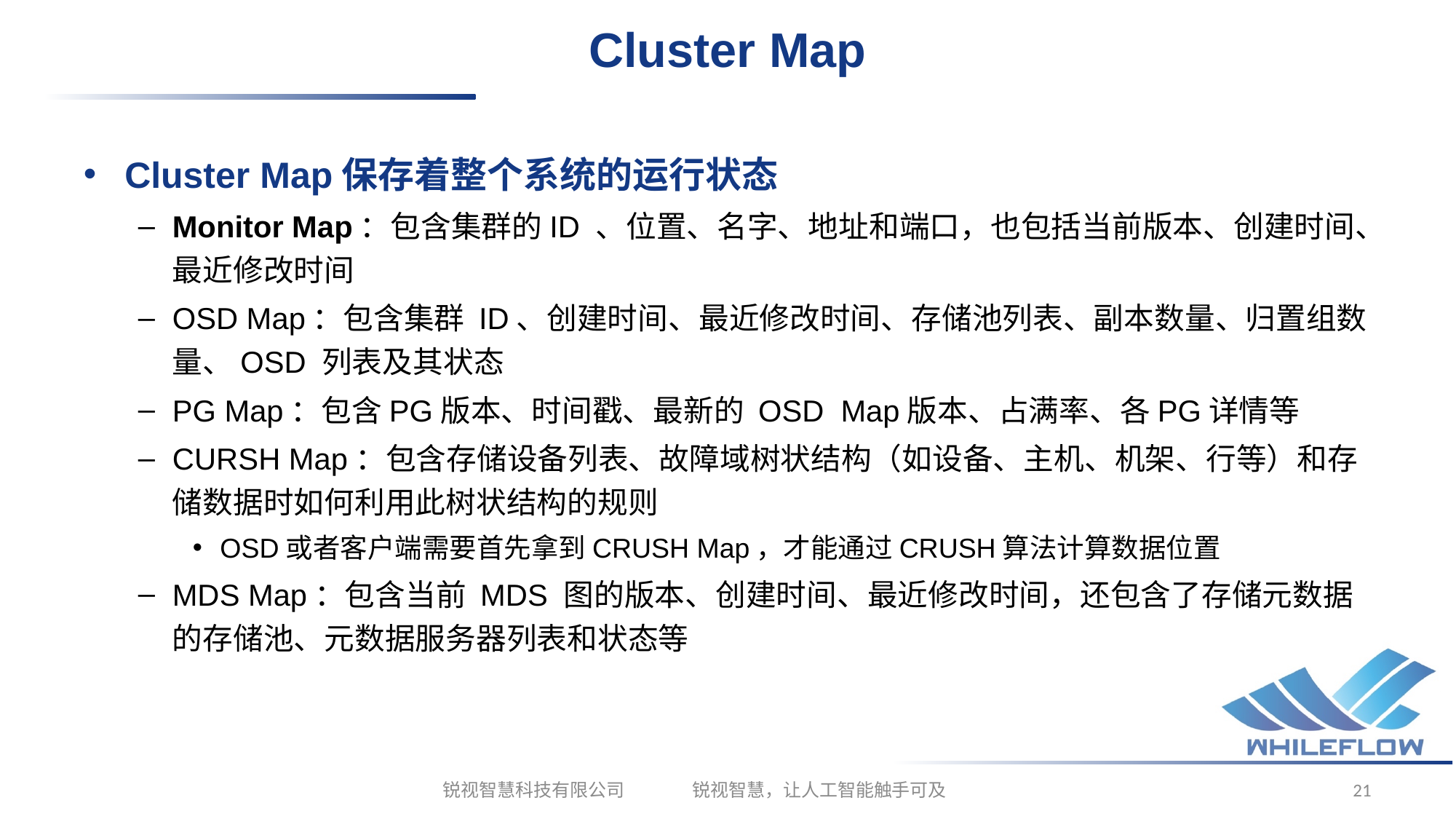

# Cluster Map
Cluster Map保存着整个系统的运行状态
Monitor Map：包含集群的ID 、位置、名字、地址和端口，也包括当前版本、创建时间、最近修改时间
OSD Map：包含集群 ID、创建时间、最近修改时间、存储池列表、副本数量、归置组数量、OSD 列表及其状态
PG Map：包含PG版本、时间戳、最新的 OSD  Map版本、占满率、各PG详情等
CURSH Map：包含存储设备列表、故障域树状结构（如设备、主机、机架、行等）和存储数据时如何利用此树状结构的规则
OSD或者客户端需要首先拿到CRUSH Map，才能通过CRUSH算法计算数据位置
MDS Map：包含当前 MDS 图的版本、创建时间、最近修改时间，还包含了存储元数据的存储池、元数据服务器列表和状态等

锐视智慧科技有限公司            锐视智慧，让人工智能触手可及
21